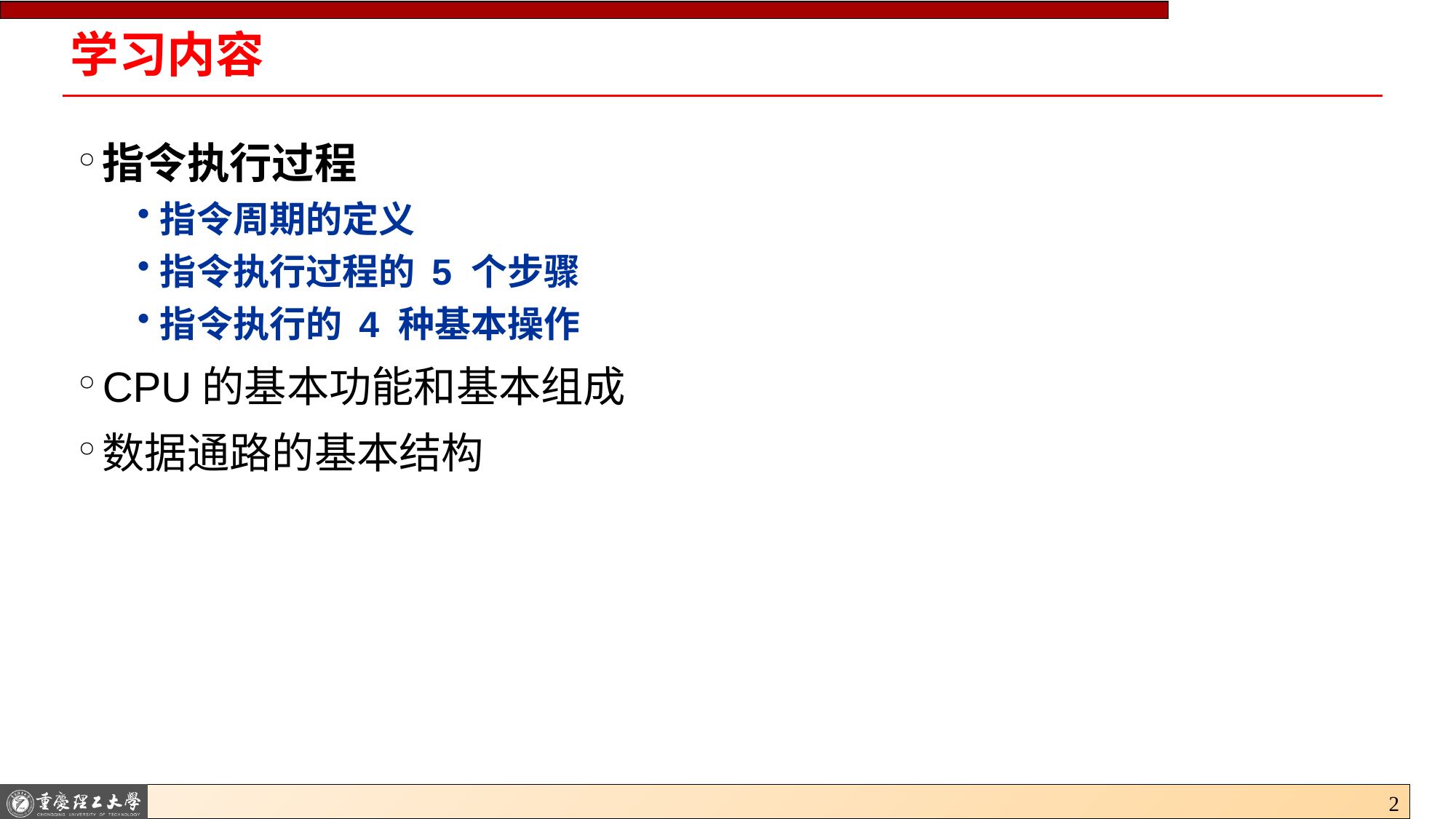

# 学习内容
指令执行过程
指令周期的定义
指令执行过程的 5 个步骤
指令执行的 4 种基本操作
CPU的基本功能和基本组成
数据通路的基本结构